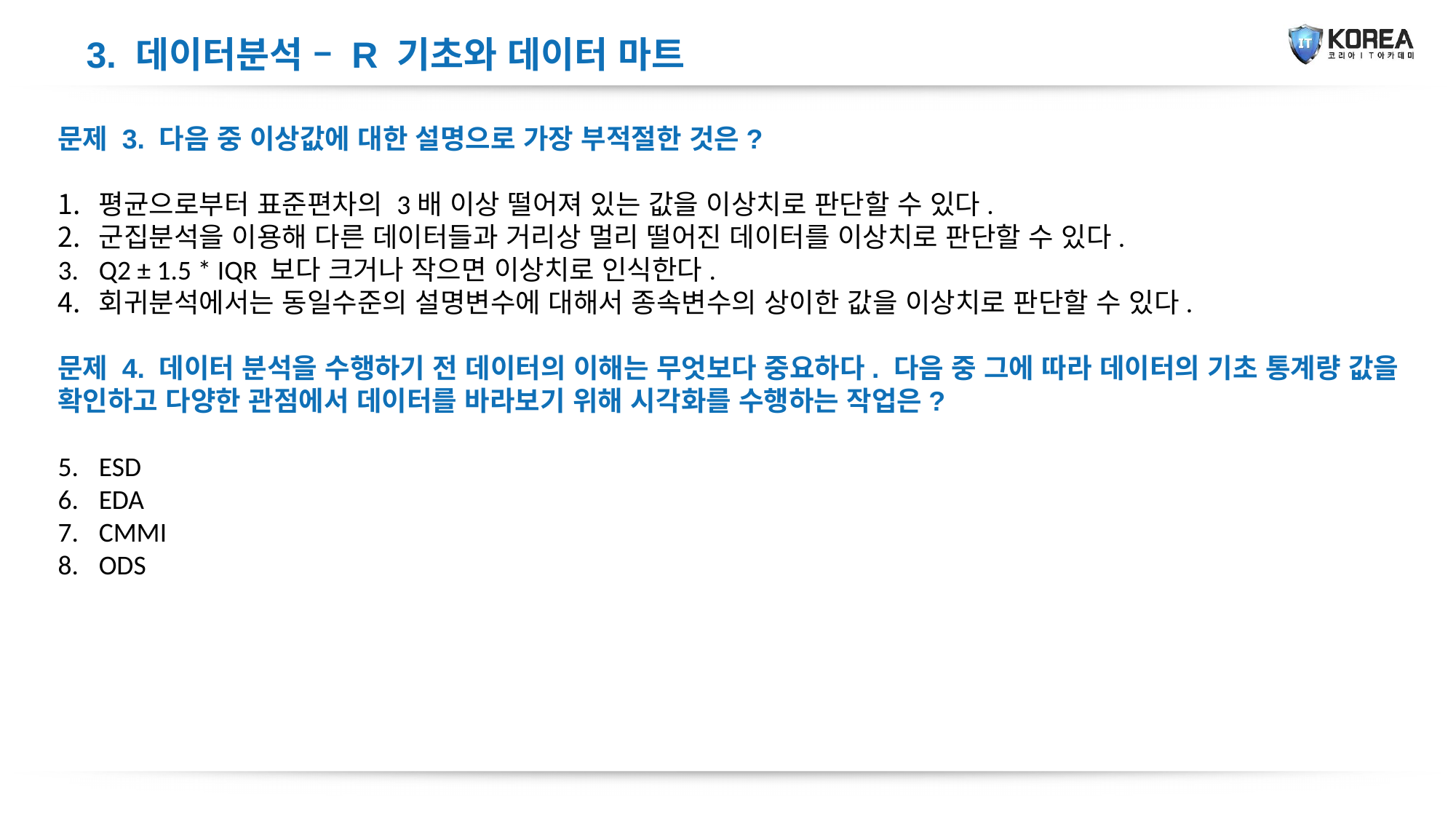

3. 데이터분석 – R 기초와 데이터 마트
문제 3. 다음 중 이상값에 대한 설명으로 가장 부적절한 것은?

평균으로부터 표준편차의 3배 이상 떨어져 있는 값을 이상치로 판단할 수 있다.
군집분석을 이용해 다른 데이터들과 거리상 멀리 떨어진 데이터를 이상치로 판단할 수 있다.
Q2 ± 1.5 * IQR 보다 크거나 작으면 이상치로 인식한다.
회귀분석에서는 동일수준의 설명변수에 대해서 종속변수의 상이한 값을 이상치로 판단할 수 있다.

문제 4. 데이터 분석을 수행하기 전 데이터의 이해는 무엇보다 중요하다. 다음 중 그에 따라 데이터의 기초 통계량 값을 확인하고 다양한 관점에서 데이터를 바라보기 위해 시각화를 수행하는 작업은?

ESD
EDA
CMMI
ODS